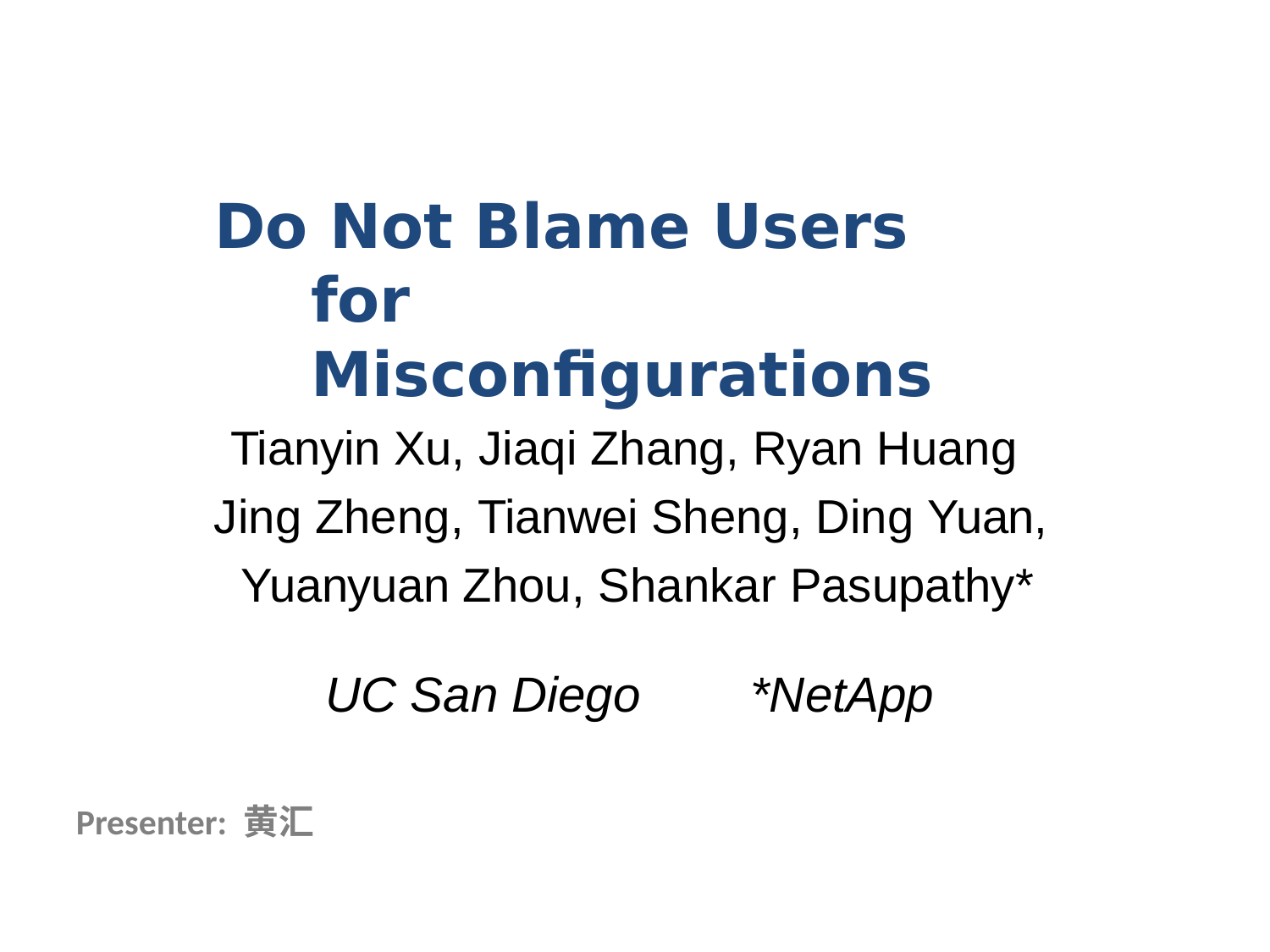

# Do Not Blame Users for  Misconfigurations
Tianyin Xu, Jiaqi Zhang, Ryan Huang  Jing Zheng, Tianwei Sheng, Ding Yuan,  Yuanyuan Zhou, Shankar Pasupathy*

UC San Diego	*NetApp
Presenter: 黄汇